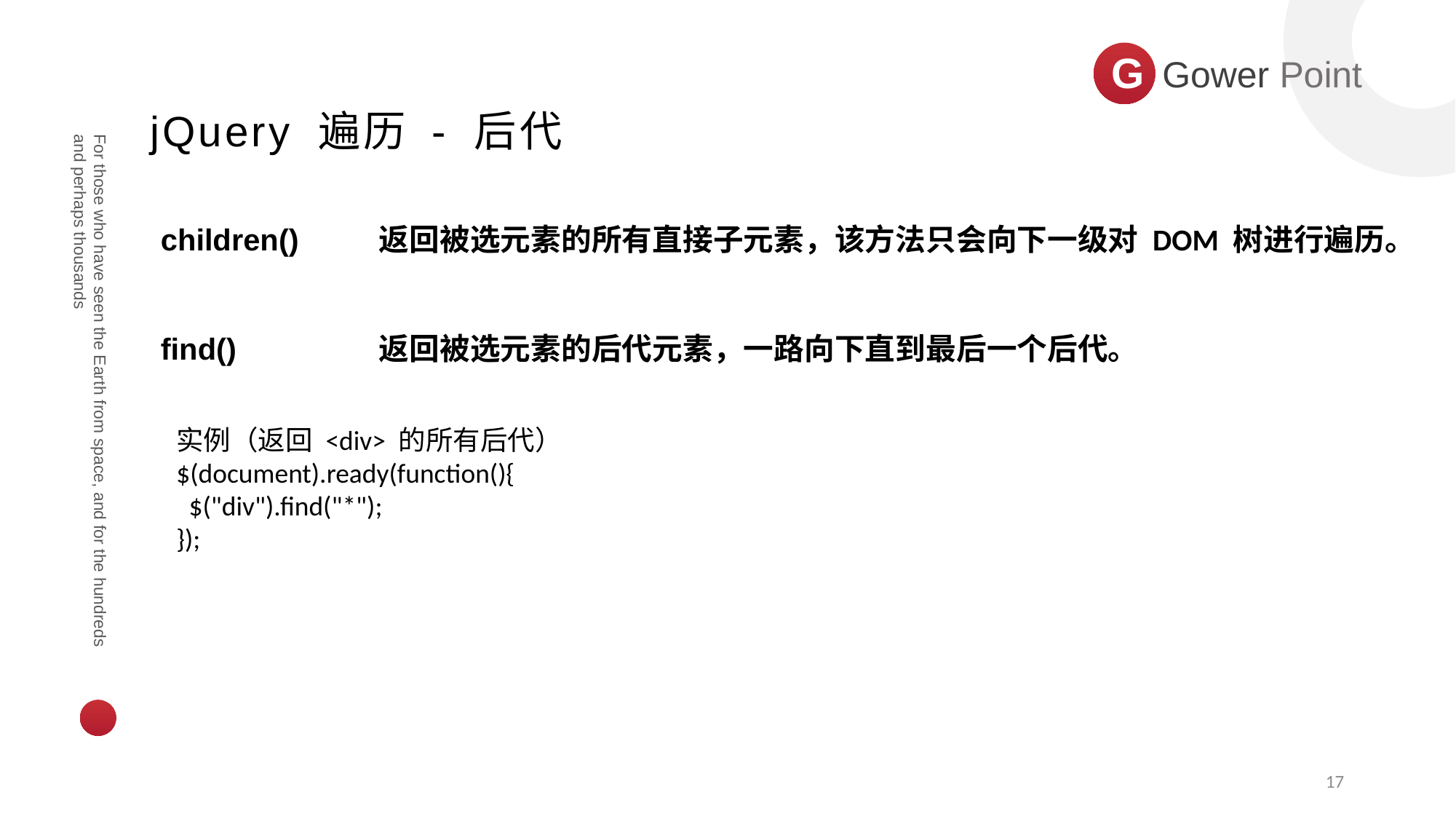

G

Gower Point
jQuery 遍历 - 后代
children()	返回被选元素的所有直接子元素，该方法只会向下一级对 DOM 树进行遍历。

find()		返回被选元素的后代元素，一路向下直到最后一个后代。
For those who have seen the Earth from space, and for the hundreds and perhaps thousands
实例（返回 <div> 的所有后代）
$(document).ready(function(){
  $("div").find("*");
});

17